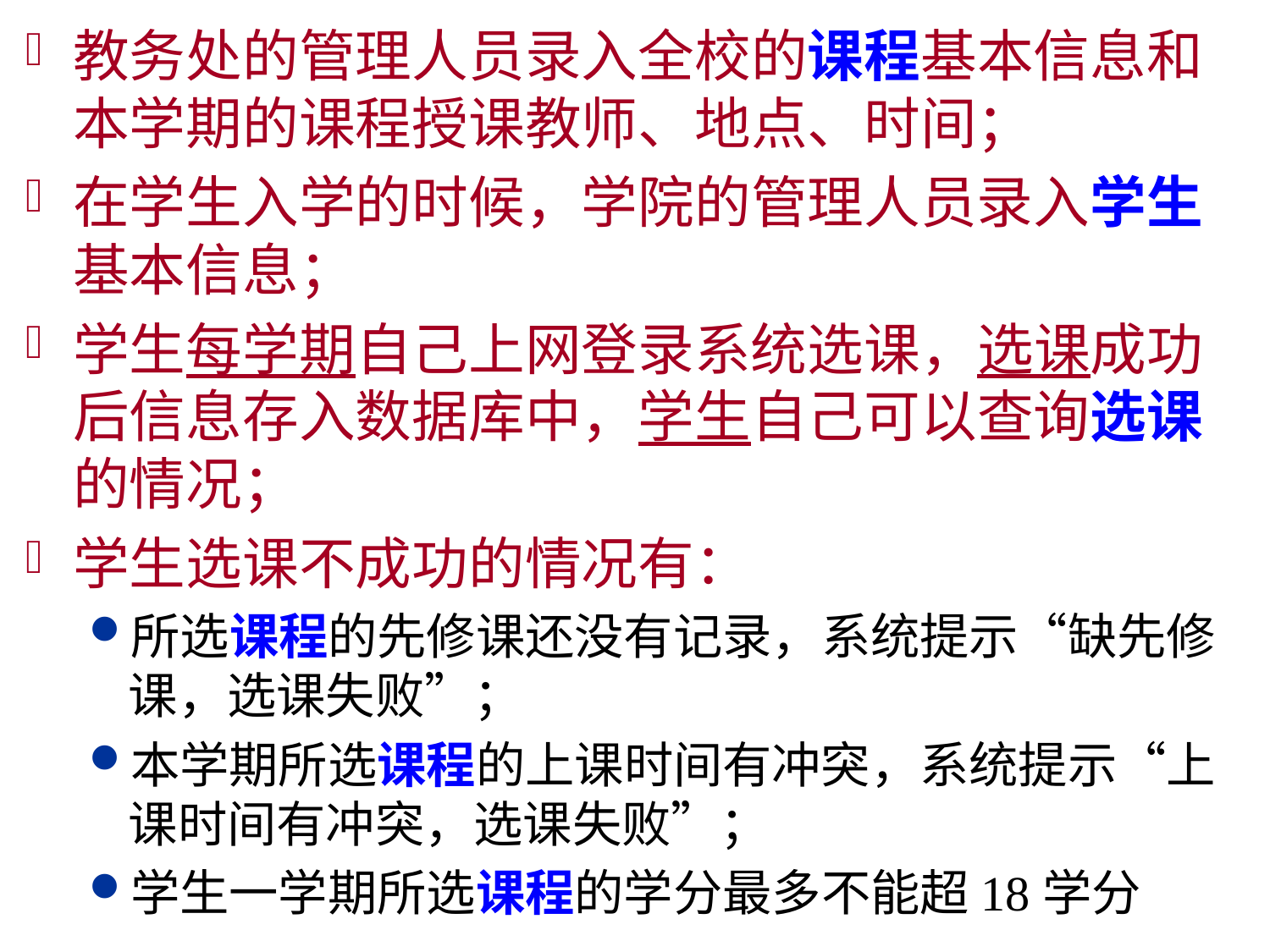

教务处的管理人员录入全校的课程基本信息和本学期的课程授课教师、地点、时间；
在学生入学的时候，学院的管理人员录入学生基本信息；
学生每学期自己上网登录系统选课，选课成功后信息存入数据库中，学生自己可以查询选课的情况；
学生选课不成功的情况有：
所选课程的先修课还没有记录，系统提示“缺先修课，选课失败”；
本学期所选课程的上课时间有冲突，系统提示“上课时间有冲突，选课失败”；
学生一学期所选课程的学分最多不能超18学分